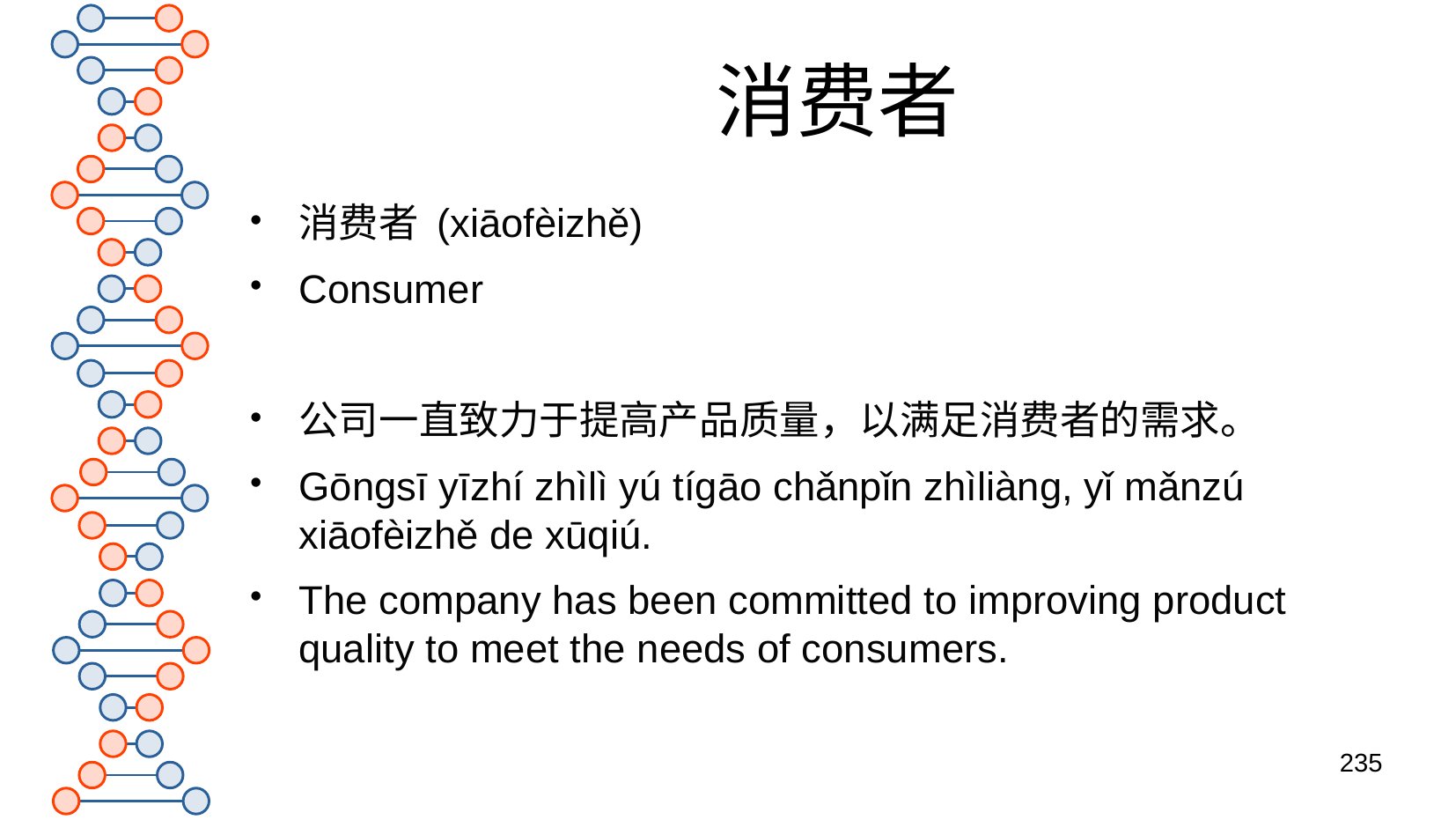

# 消费者
消费者 (xiāofèizhě)
Consumer

公司一直致力于提高产品质量，以满足消费者的需求。
Gōngsī yīzhí zhìlì yú tígāo chǎnpǐn zhìliàng, yǐ mǎnzú xiāofèizhě de xūqiú.
The company has been committed to improving product quality to meet the needs of consumers.

235